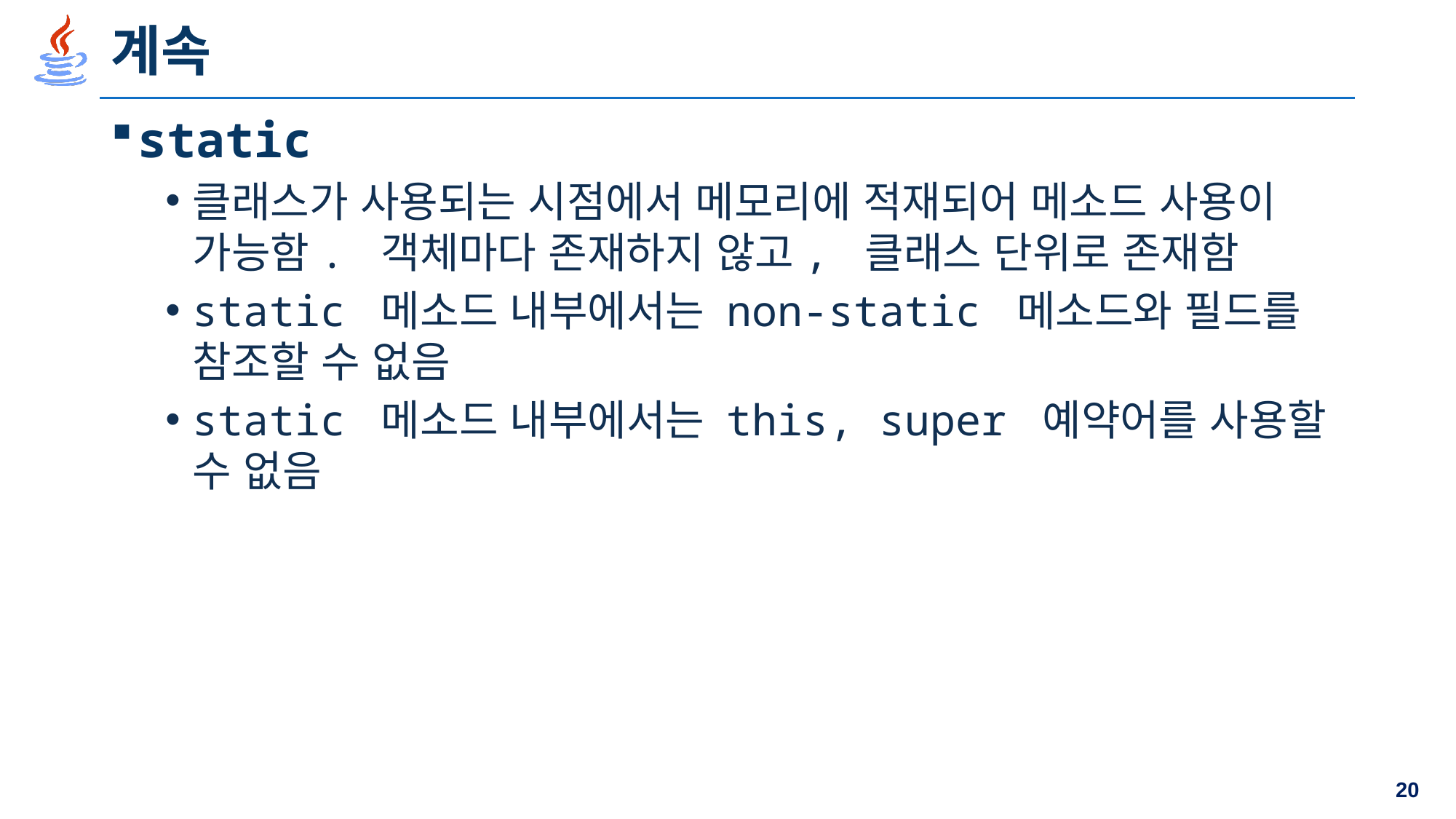

# 계속
static
클래스가 사용되는 시점에서 메모리에 적재되어 메소드 사용이 가능함. 객체마다 존재하지 않고, 클래스 단위로 존재함
static 메소드 내부에서는 non-static 메소드와 필드를 참조할 수 없음
static 메소드 내부에서는 this, super 예약어를 사용할 수 없음

20